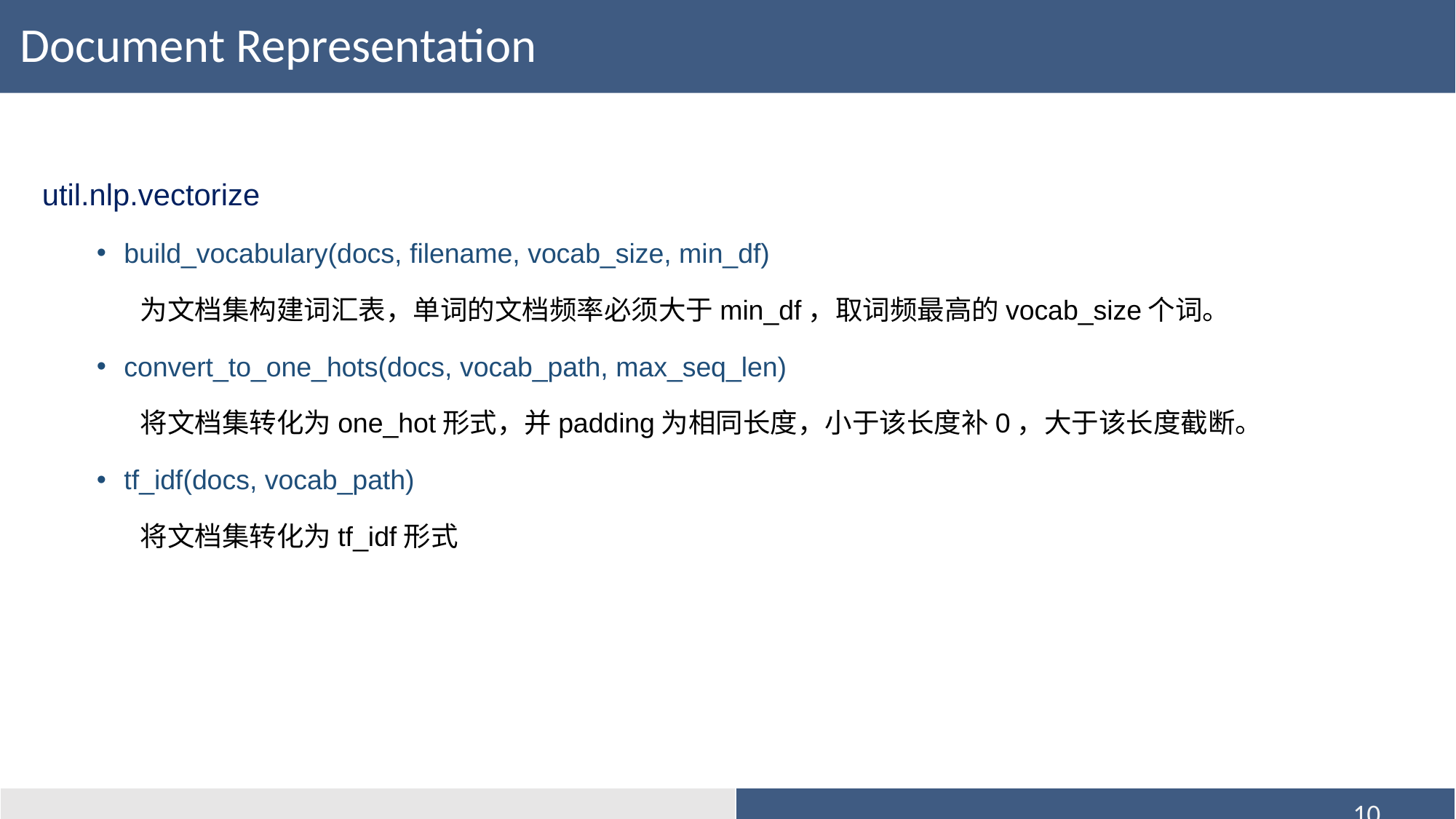

# Document Representation
util.nlp.vectorize
build_vocabulary(docs, filename, vocab_size, min_df)
      为文档集构建词汇表，单词的文档频率必须大于min_df，取词频最高的vocab_size个词。
convert_to_one_hots(docs, vocab_path, max_seq_len)
      将文档集转化为one_hot形式，并padding为相同长度，小于该长度补0，大于该长度截断。
tf_idf(docs, vocab_path)
      将文档集转化为tf_idf形式